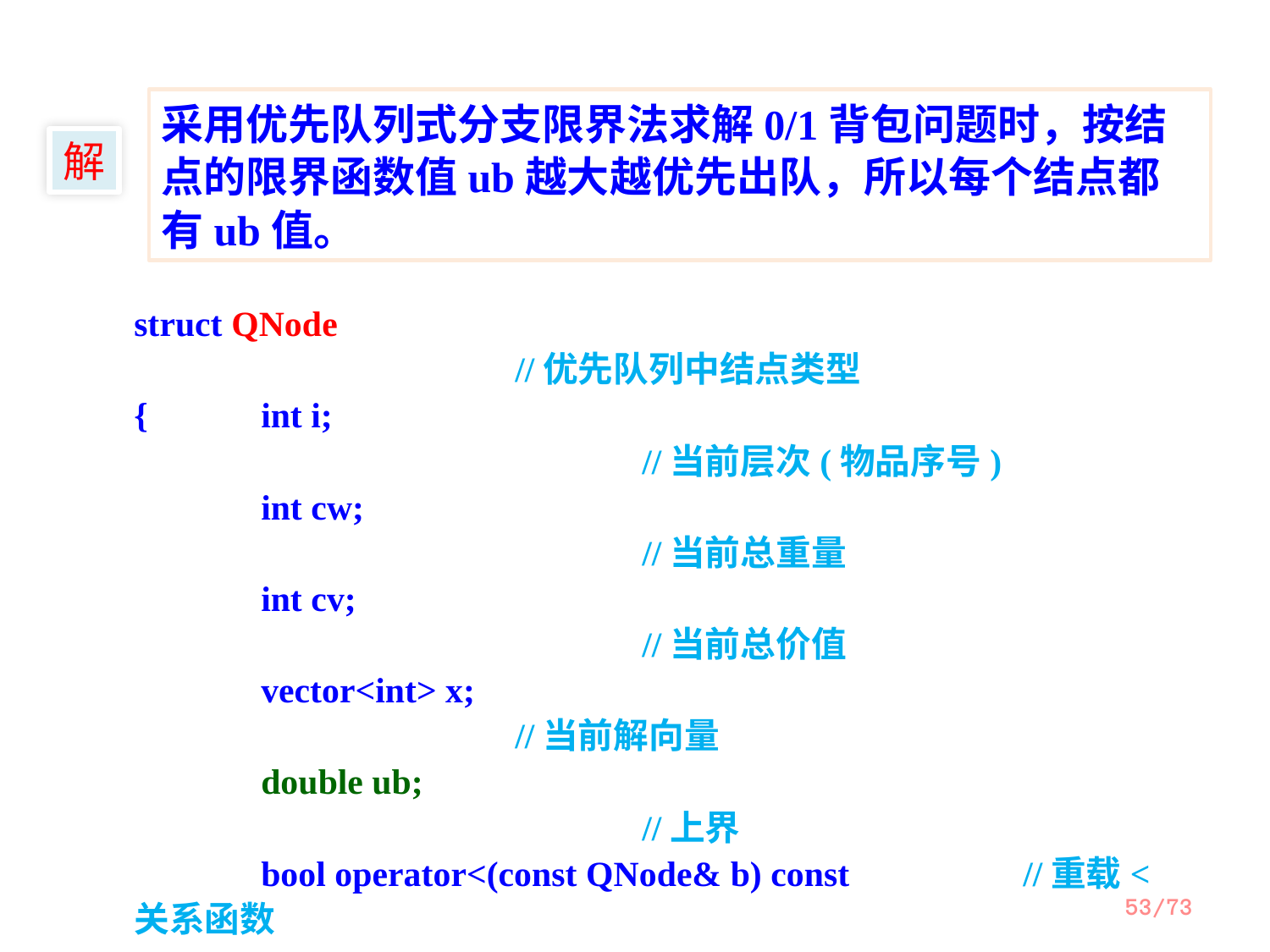

采用优先队列式分支限界法求解0/1背包问题时，按结点的限界函数值ub越大越优先出队，所以每个结点都有ub值。
解
struct QNode										//优先队列中结点类型
{	int i;											//当前层次(物品序号)
	int cw;											//当前总重量
	int cv;											//当前总价值
	vector<int> x;									//当前解向量
	double ub;										//上界
	bool operator<(const QNode& b) const		//重载<关系函数
	{
		return ub<b.ub;							//ub越大越优先出队
	}
};
53/73